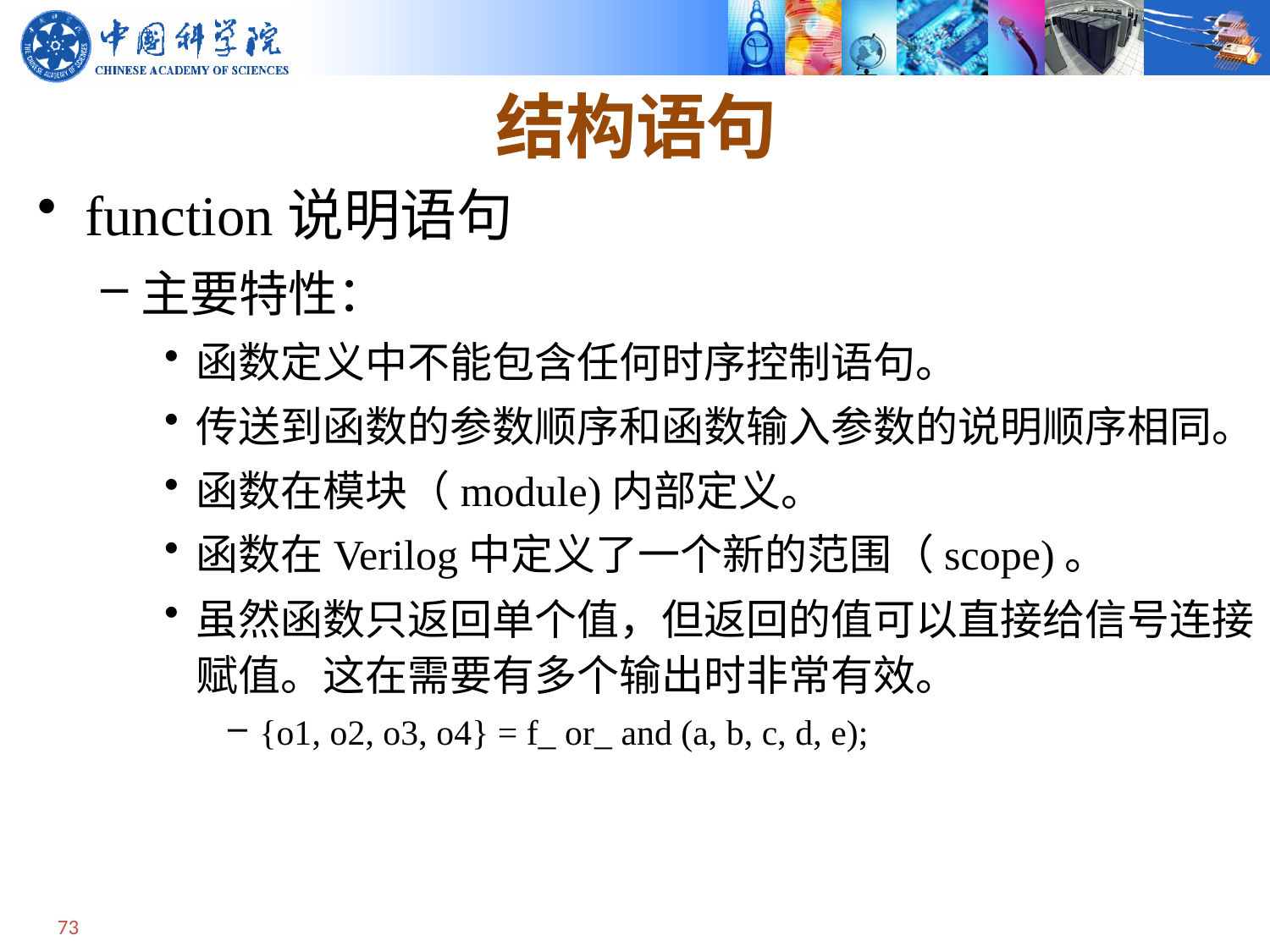

# 结构语句
function说明语句
主要特性：
函数定义中不能包含任何时序控制语句。
传送到函数的参数顺序和函数输入参数的说明顺序相同。
函数在模块（module)内部定义。
函数在Verilog中定义了一个新的范围（scope)。
虽然函数只返回单个值，但返回的值可以直接给信号连接赋值。这在需要有多个输出时非常有效。
{o1, o2, o3, o4} = f_ or_ and (a, b, c, d, e);